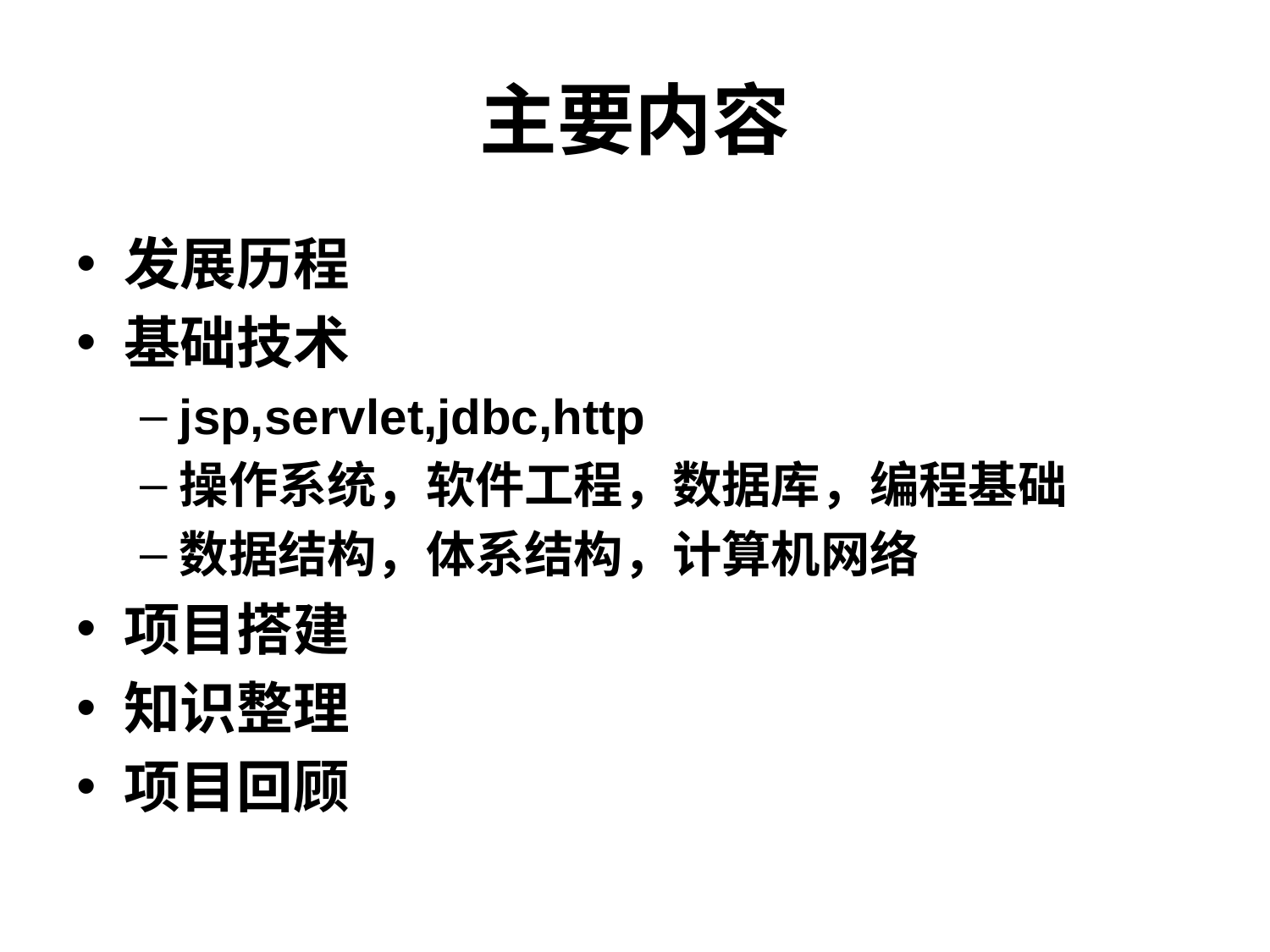

# 主要内容
发展历程
基础技术
jsp,servlet,jdbc,http
操作系统，软件工程，数据库，编程基础
数据结构，体系结构，计算机网络
项目搭建
知识整理
项目回顾